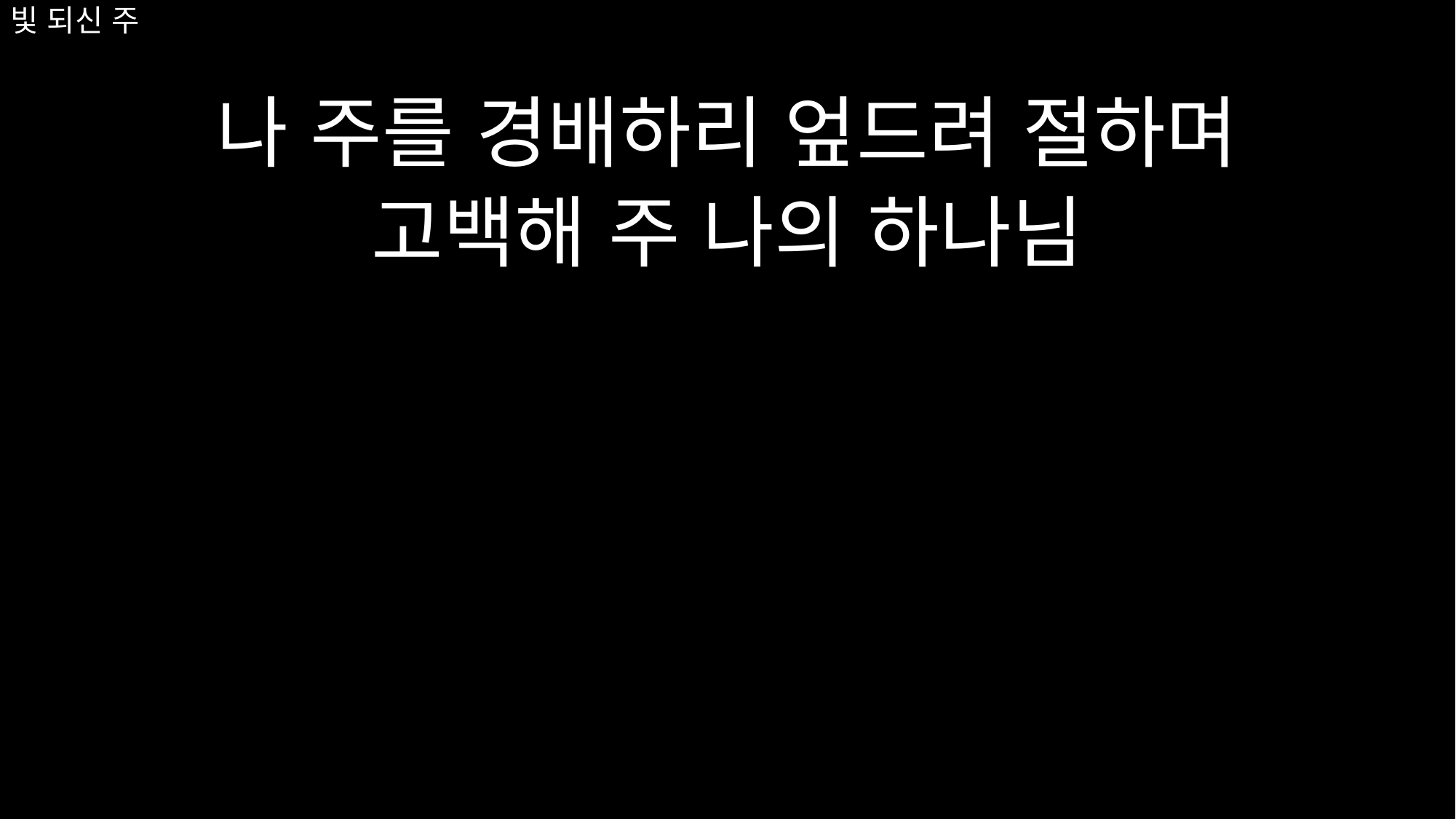

# 빛 되신 주
나 주를 경배하리 엎드려 절하며
고백해 주 나의 하나님